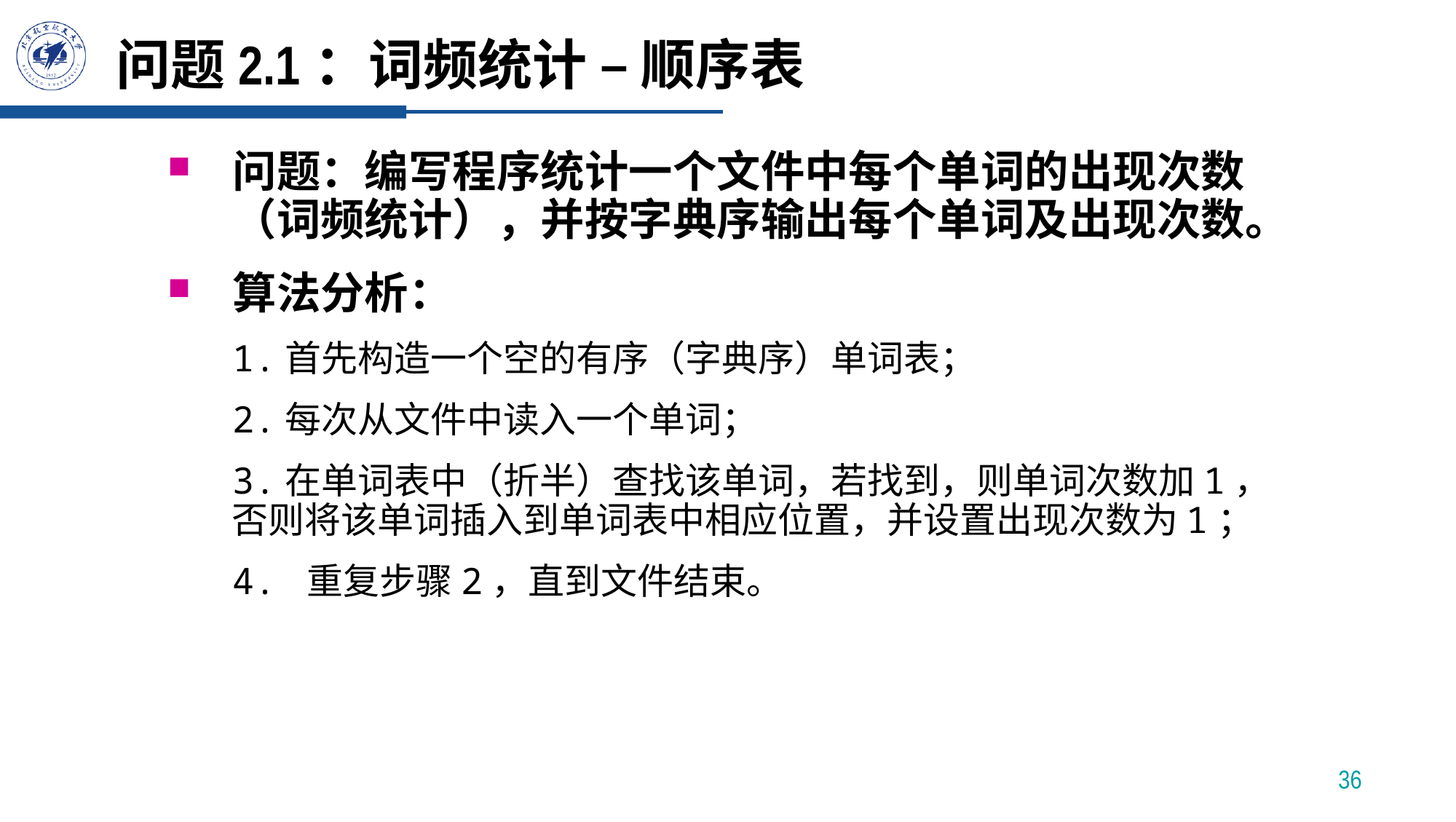

# 问题2.1：词频统计 – 顺序表
问题：编写程序统计一个文件中每个单词的出现次数（词频统计），并按字典序输出每个单词及出现次数。
算法分析：
1.首先构造一个空的有序（字典序）单词表；
2.每次从文件中读入一个单词；
3.在单词表中（折半）查找该单词，若找到，则单词次数加1，否则将该单词插入到单词表中相应位置，并设置出现次数为1；
4. 重复步骤2，直到文件结束。

36